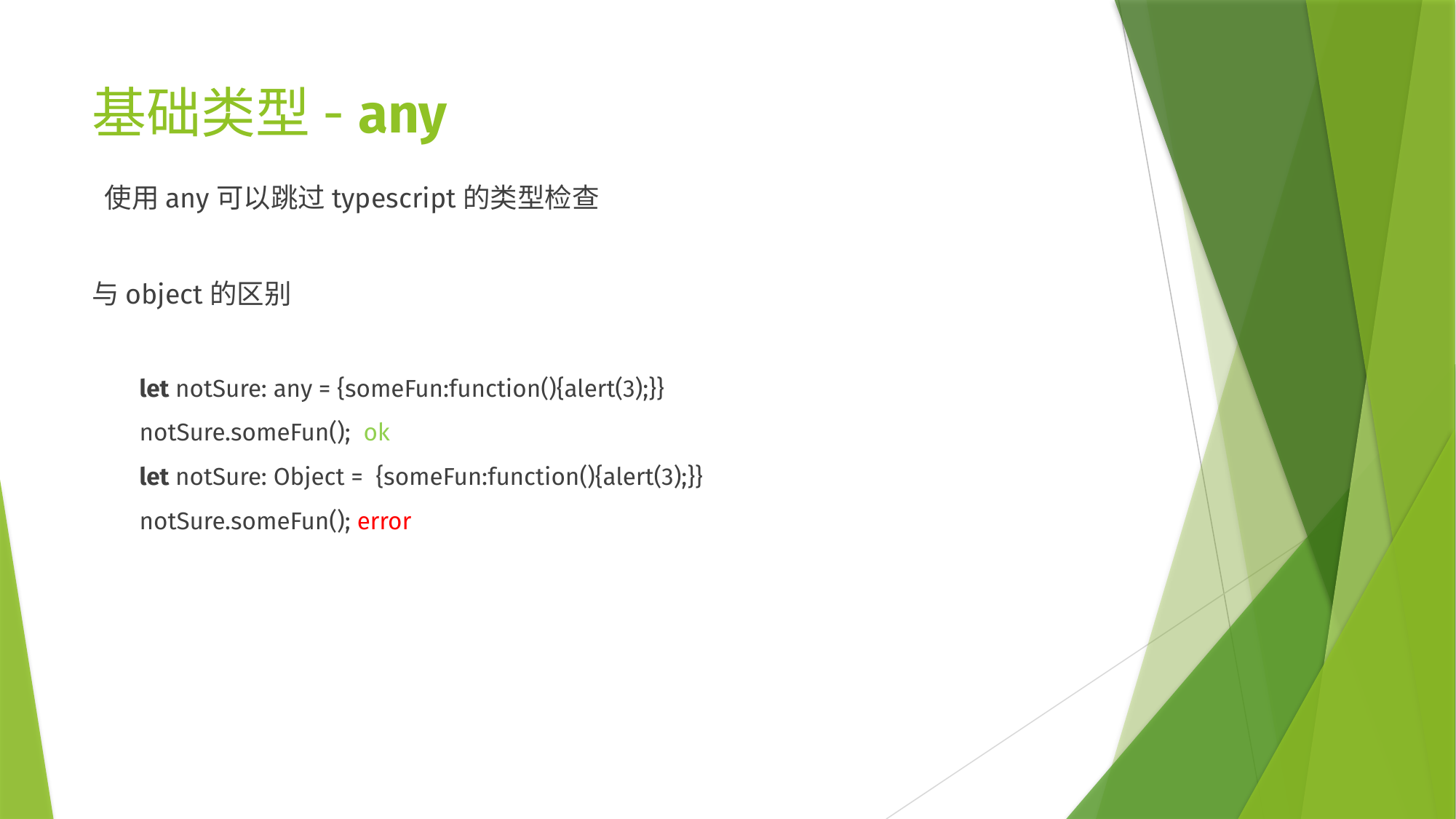

# 基础类型- any
 使用any可以跳过typescript的类型检查

与object的区别

let notSure: any = {someFun:function(){alert(3);}}
notSure.someFun();  ok
let notSure: Object =  {someFun:function(){alert(3);}}
notSure.someFun(); error